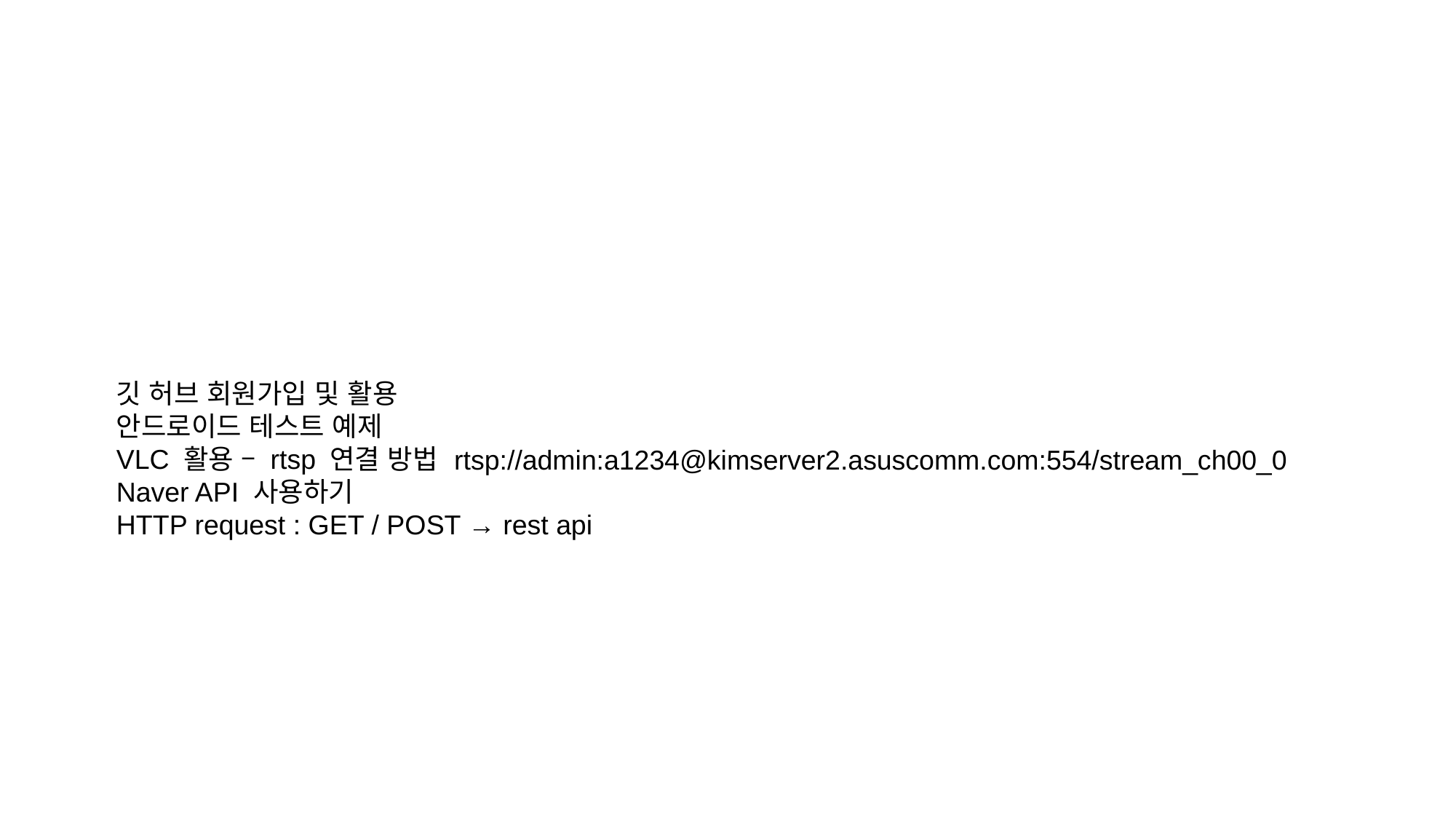

깃 허브 회원가입 및 활용
안드로이드 테스트 예제
VLC 활용 – rtsp 연결 방법
Naver API 사용하기
HTTP request : GET / POST → rest api
rtsp://admin:a1234@kimserver2.asuscomm.com:554/stream_ch00_0